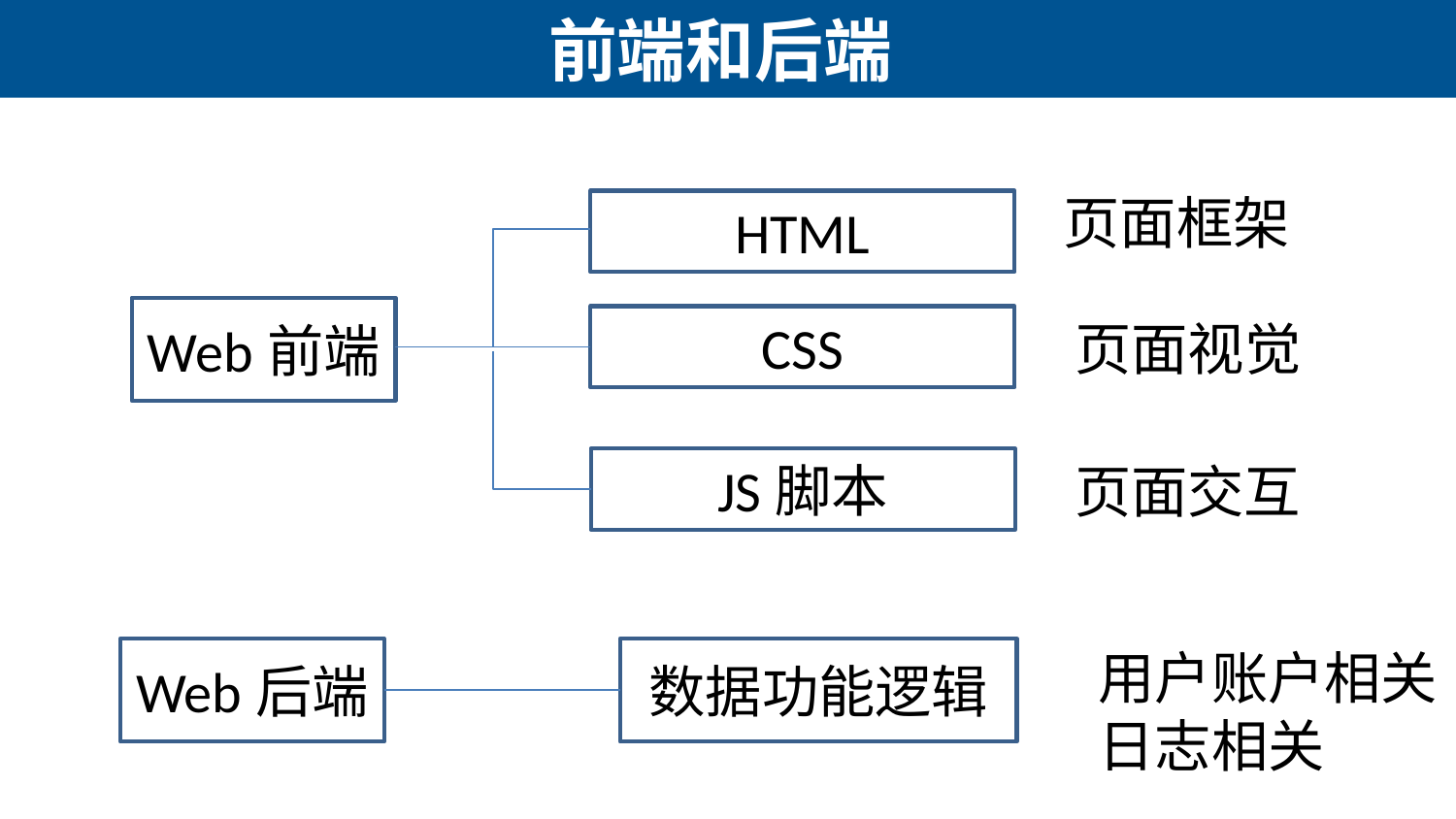

# 前端和后端
页面框架
HTML
Web前端
CSS
页面视觉
JS脚本
页面交互
用户账户相关
日志相关
Web后端
数据功能逻辑